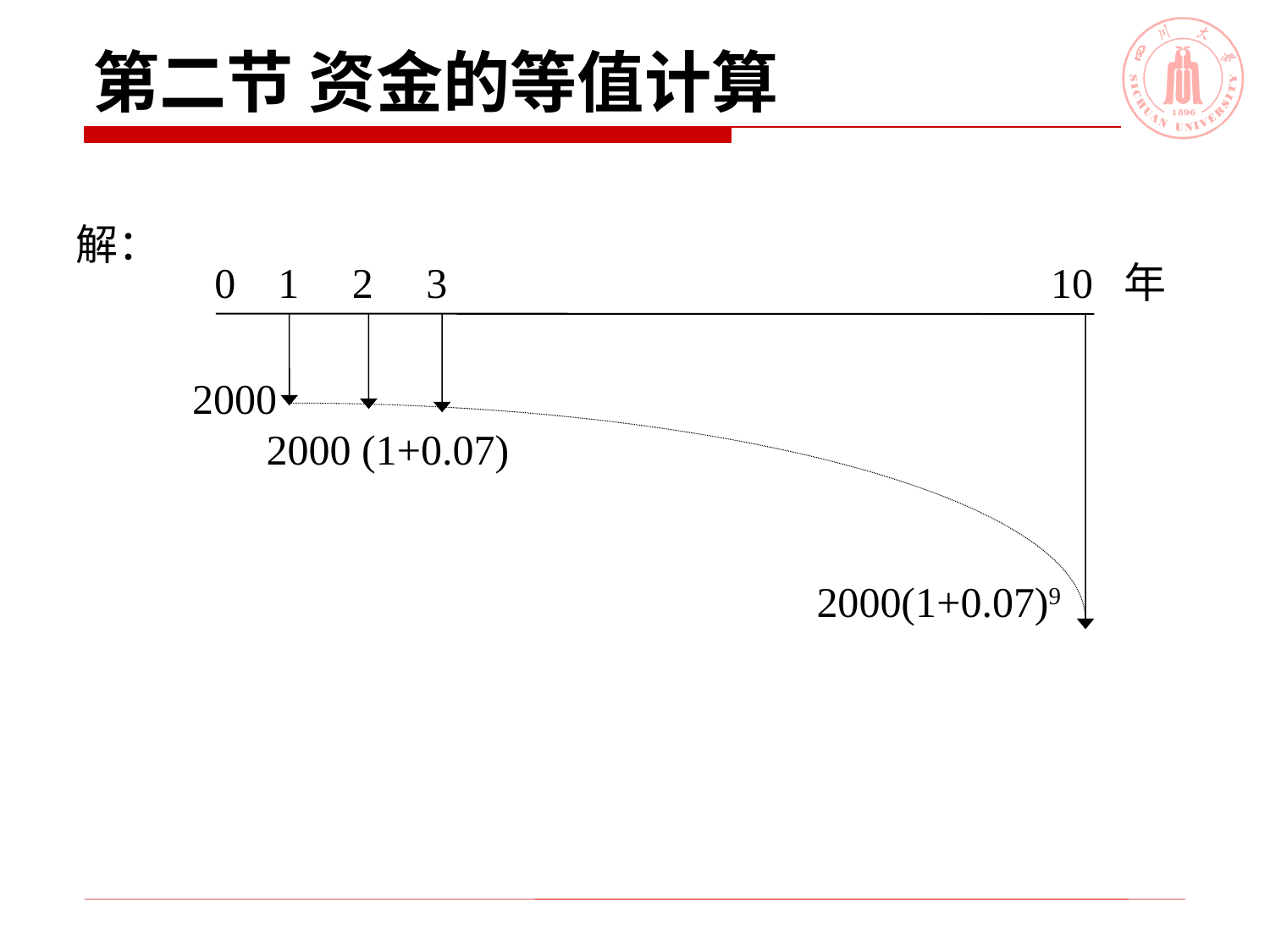

# 第二节 资金的等值计算
解：
0    1     2     3                                                         10  年

2000
       2000 (1+0.07)

                                                           2000(1+0.07)9